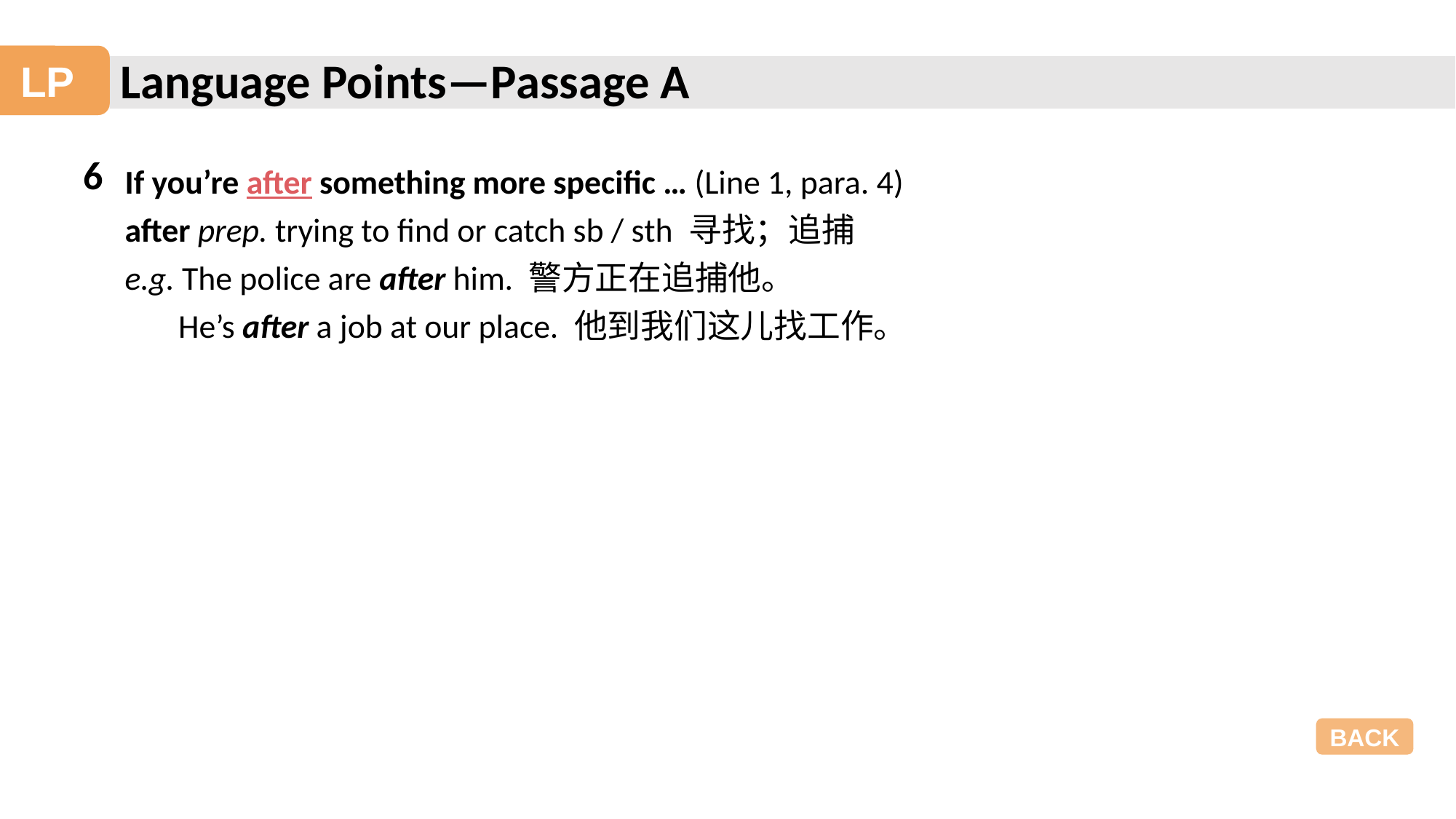

Language Points—Passage A
LP

6
If you’re after something more specific … (Line 1, para. 4)
after prep. trying to find or catch sb / sth 寻找；追捕
e.g. The police are after him. 警方正在追捕他。
He’s after a job at our place. 他到我们这儿找工作。
BACK